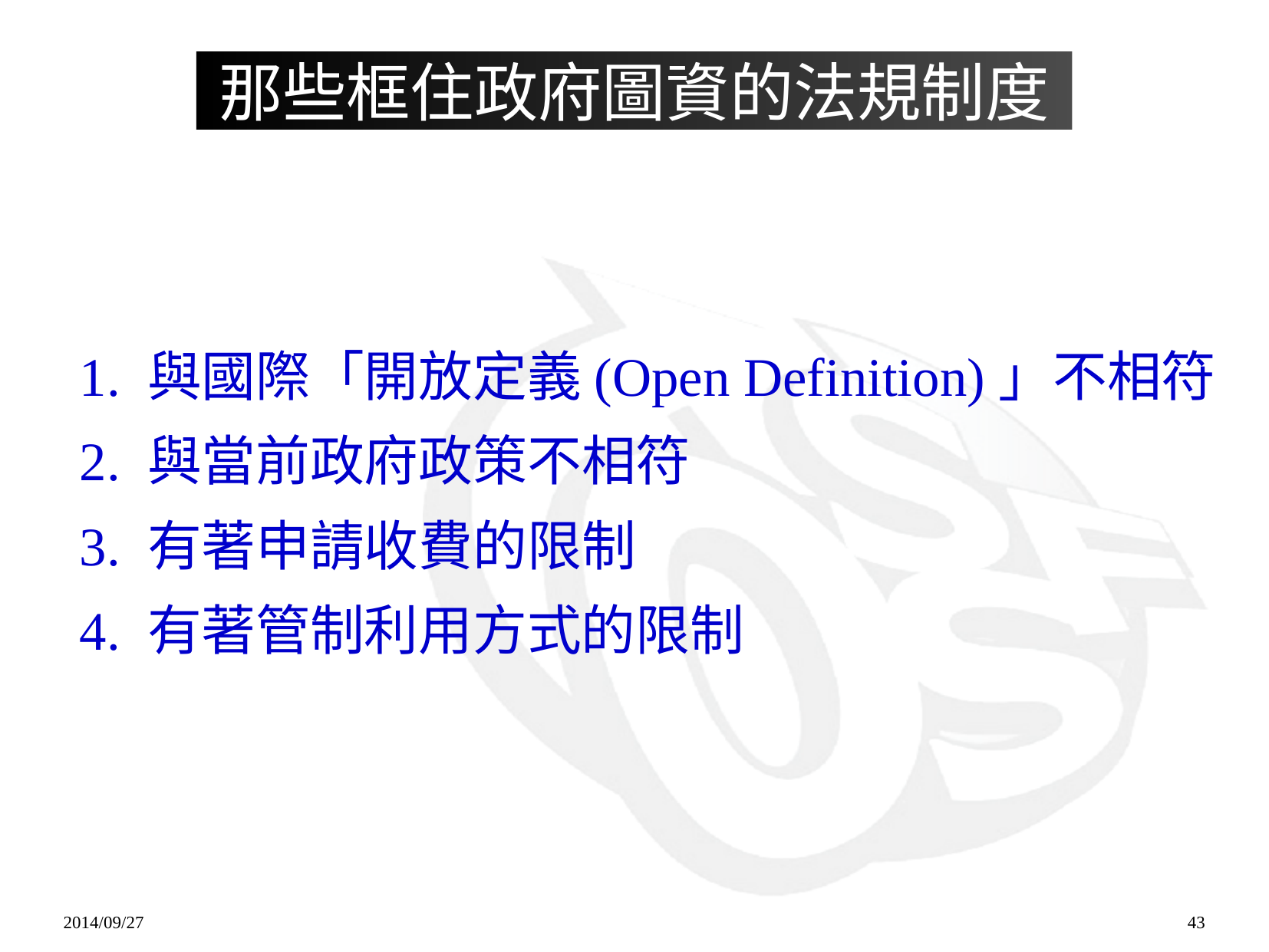

那些框住政府圖資的法規制度
1. 與國際「開放定義(Open Definition)」不相符
2. 與當前政府政策不相符
3. 有著申請收費的限制
4. 有著管制利用方式的限制
2014/09/27
43